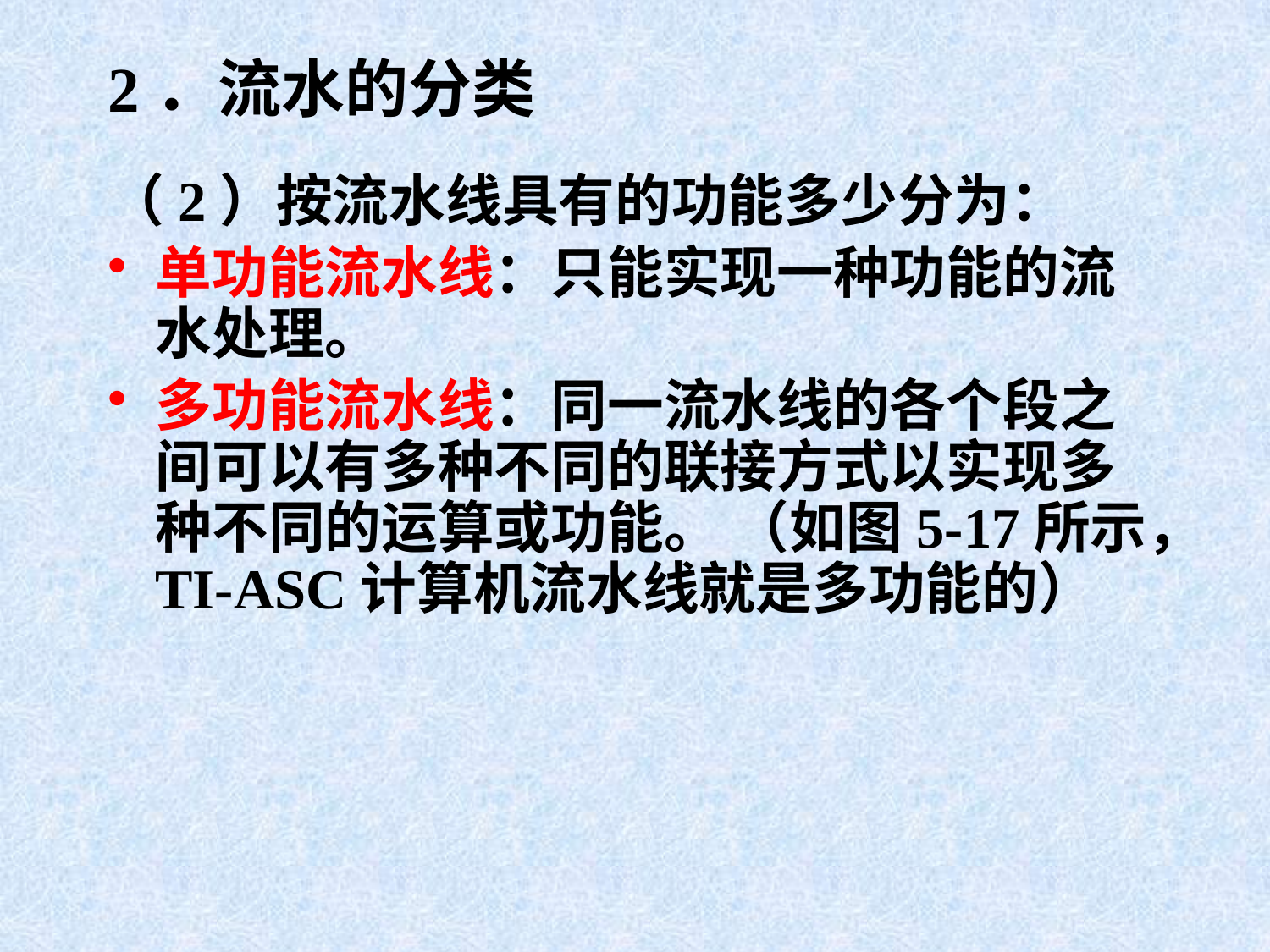

# 2．流水的分类
（2）按流水线具有的功能多少分为：
单功能流水线：只能实现一种功能的流水处理。
多功能流水线：同一流水线的各个段之间可以有多种不同的联接方式以实现多种不同的运算或功能。 （如图5-17所示，TI-ASC计算机流水线就是多功能的）